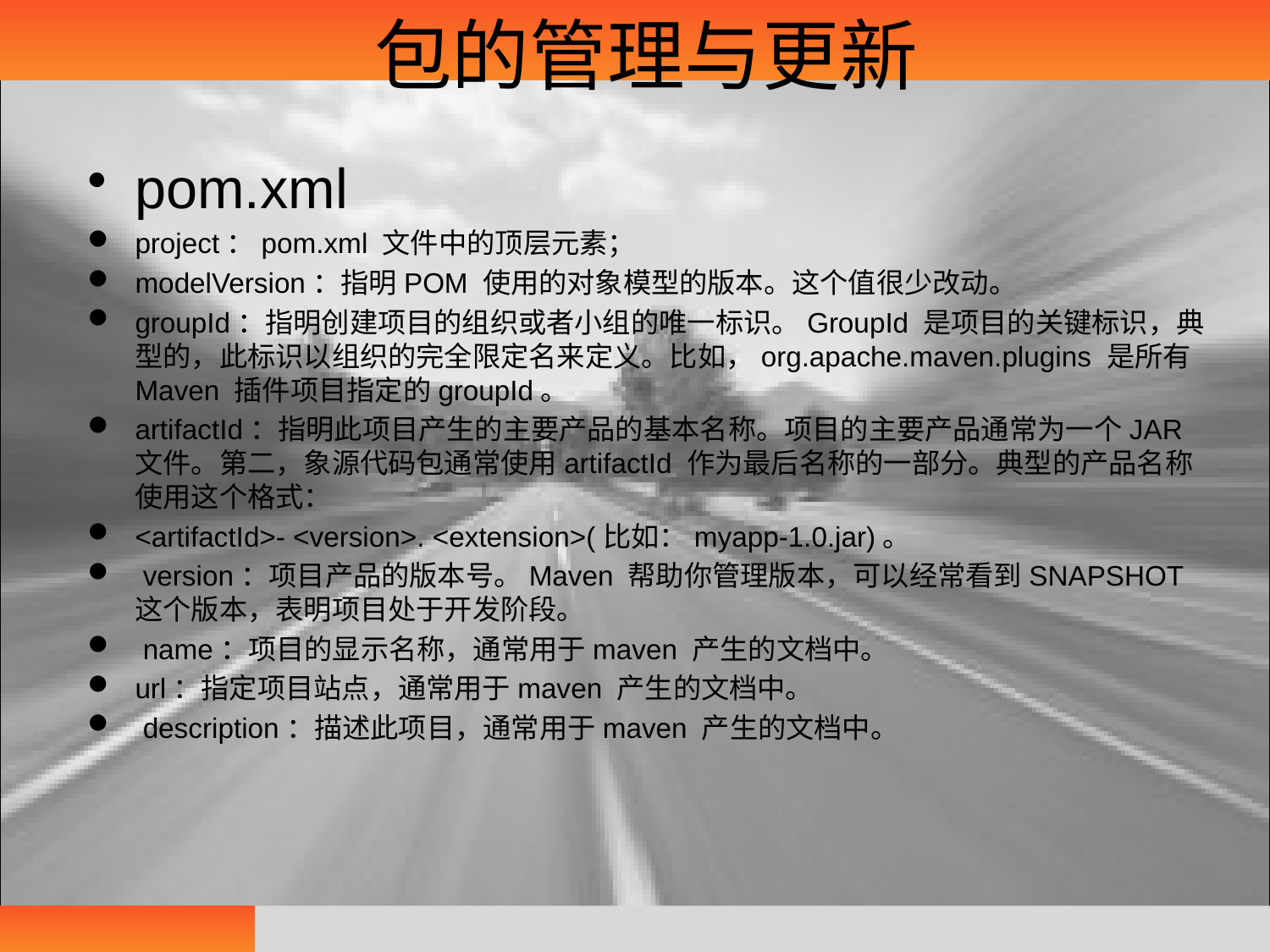

# 包的管理与更新
pom.xml
project：pom.xml 文件中的顶层元素；
modelVersion：指明POM 使用的对象模型的版本。这个值很少改动。
groupId：指明创建项目的组织或者小组的唯一标识。GroupId 是项目的关键标识，典型的，此标识以组织的完全限定名来定义。比如，org.apache.maven.plugins 是所有Maven 插件项目指定的groupId。
artifactId：指明此项目产生的主要产品的基本名称。项目的主要产品通常为一个JAR 文件。第二，象源代码包通常使用artifactId 作为最后名称的一部分。典型的产品名称使用这个格式：
<artifactId>- <version>. <extension>(比如：myapp-1.0.jar)。
 version：项目产品的版本号。Maven 帮助你管理版本，可以经常看到SNAPSHOT 这个版本，表明项目处于开发阶段。
 name：项目的显示名称，通常用于maven 产生的文档中。
url：指定项目站点，通常用于maven 产生的文档中。
 description：描述此项目，通常用于maven 产生的文档中。